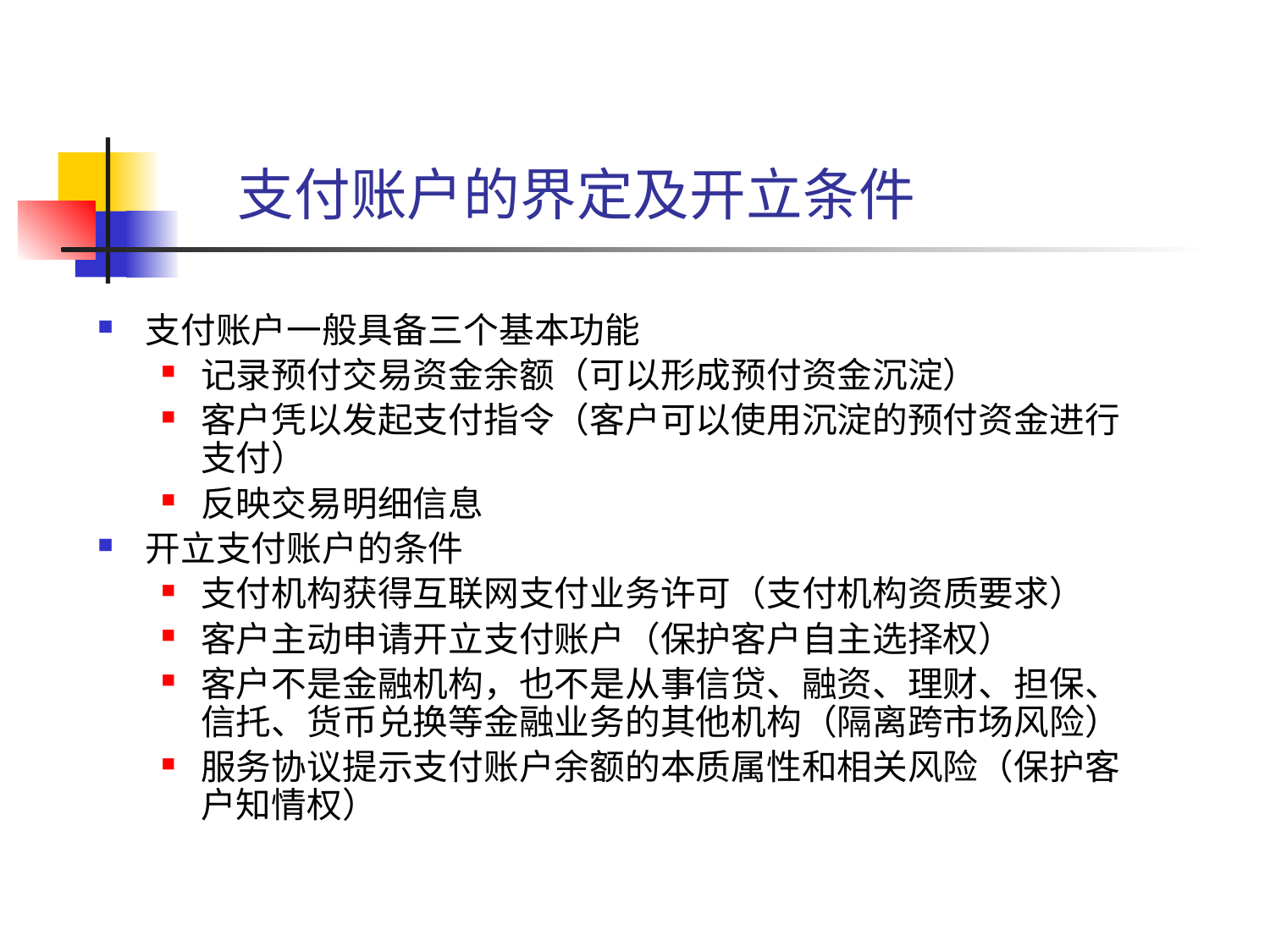

# 支付账户的界定及开立条件
支付账户一般具备三个基本功能
记录预付交易资金余额（可以形成预付资金沉淀）
客户凭以发起支付指令（客户可以使用沉淀的预付资金进行支付）
反映交易明细信息
开立支付账户的条件
支付机构获得互联网支付业务许可（支付机构资质要求）
客户主动申请开立支付账户（保护客户自主选择权）
客户不是金融机构，也不是从事信贷、融资、理财、担保、信托、货币兑换等金融业务的其他机构（隔离跨市场风险）
服务协议提示支付账户余额的本质属性和相关风险（保护客户知情权）